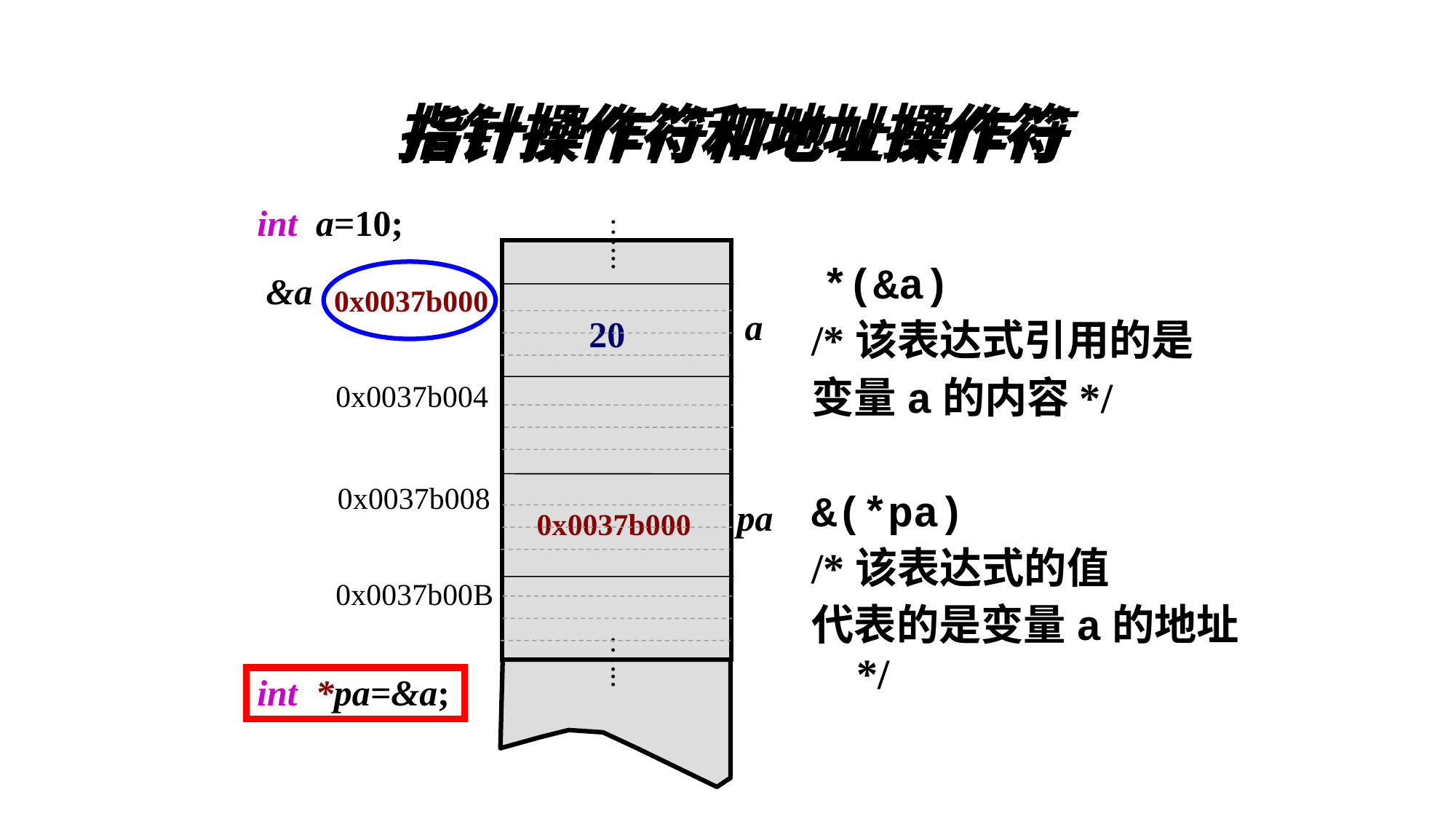

# 指针操作符和地址操作符
int  a=10;
…...

 *(&a)
/*该表达式引用的是
变量a的内容*/

&(*pa)
/*该表达式的值
代表的是变量a的地址*/

&a
0x0037b000

a
20

0x0037b004

0x0037b008

pa
0x0037b000

0x0037b00B

…...
int  *pa=&a;